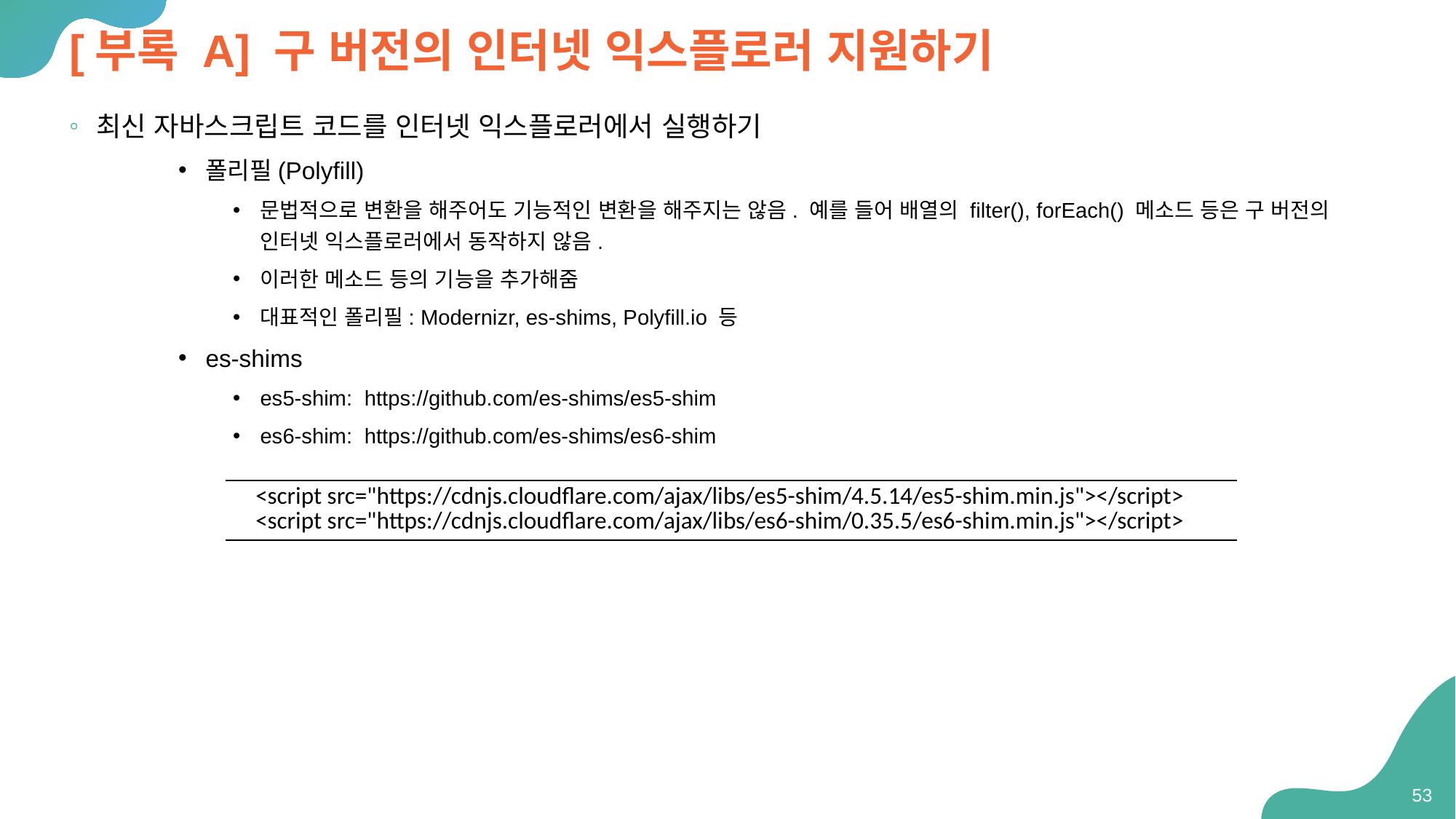

# [부록 A] 구 버전의 인터넷 익스플로러 지원하기
최신 자바스크립트 코드를 인터넷 익스플로러에서 실행하기
폴리필(Polyfill)
문법적으로 변환을 해주어도 기능적인 변환을 해주지는 않음. 예를 들어 배열의 filter(), forEach() 메소드 등은 구 버전의 인터넷 익스플로러에서 동작하지 않음.
이러한 메소드 등의 기능을 추가해줌
대표적인 폴리필: Modernizr, es-shims, Polyfill.io 등
es-shims
es5-shim:  https://github.com/es-shims/es5-shim
es6-shim:  https://github.com/es-shims/es6-shim

| <script src="https://cdnjs.cloudflare.com/ajax/libs/es5-shim/4.5.14/es5-shim.min.js"></script> <script src="https://cdnjs.cloudflare.com/ajax/libs/es6-shim/0.35.5/es6-shim.min.js"></script> |
| --- |
53